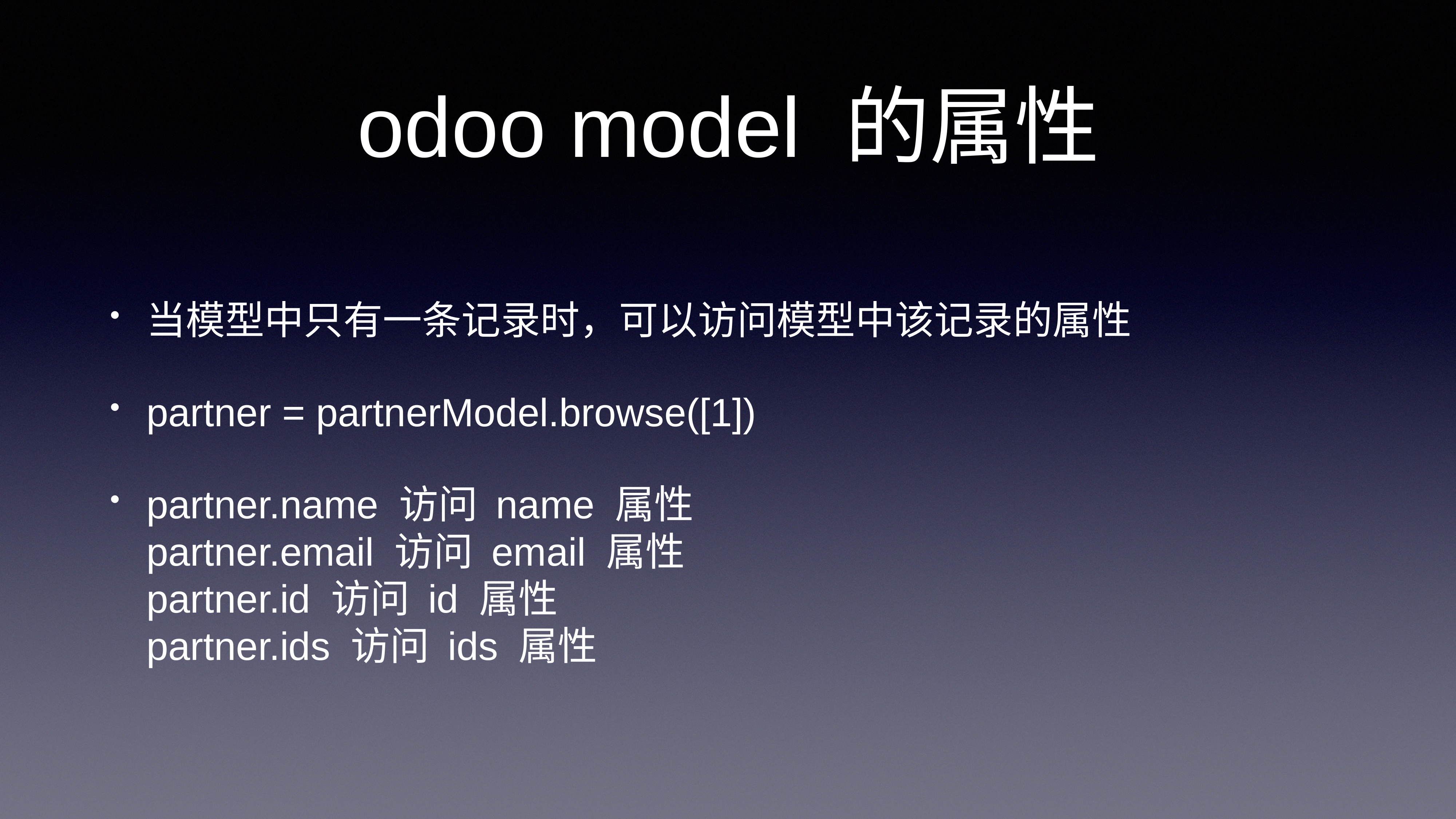

# odoo model 的属性
当模型中只有一条记录时，可以访问模型中该记录的属性
partner = partnerModel.browse([1])
partner.name 访问 name 属性
partner.email 访问 email 属性
partner.id 访问 id 属性
partner.ids 访问 ids 属性